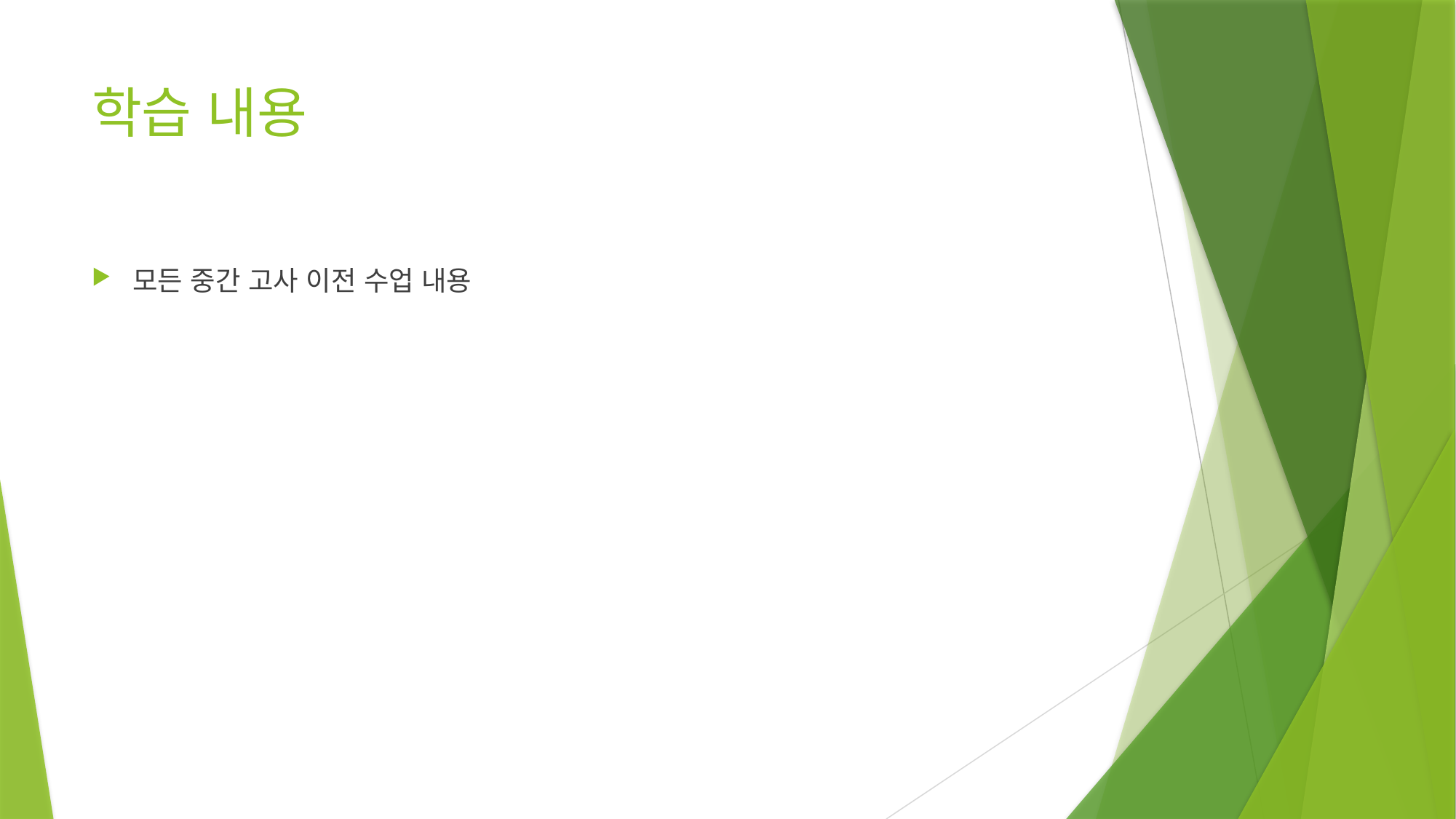

# 학습 내용
모든 중간 고사 이전 수업 내용